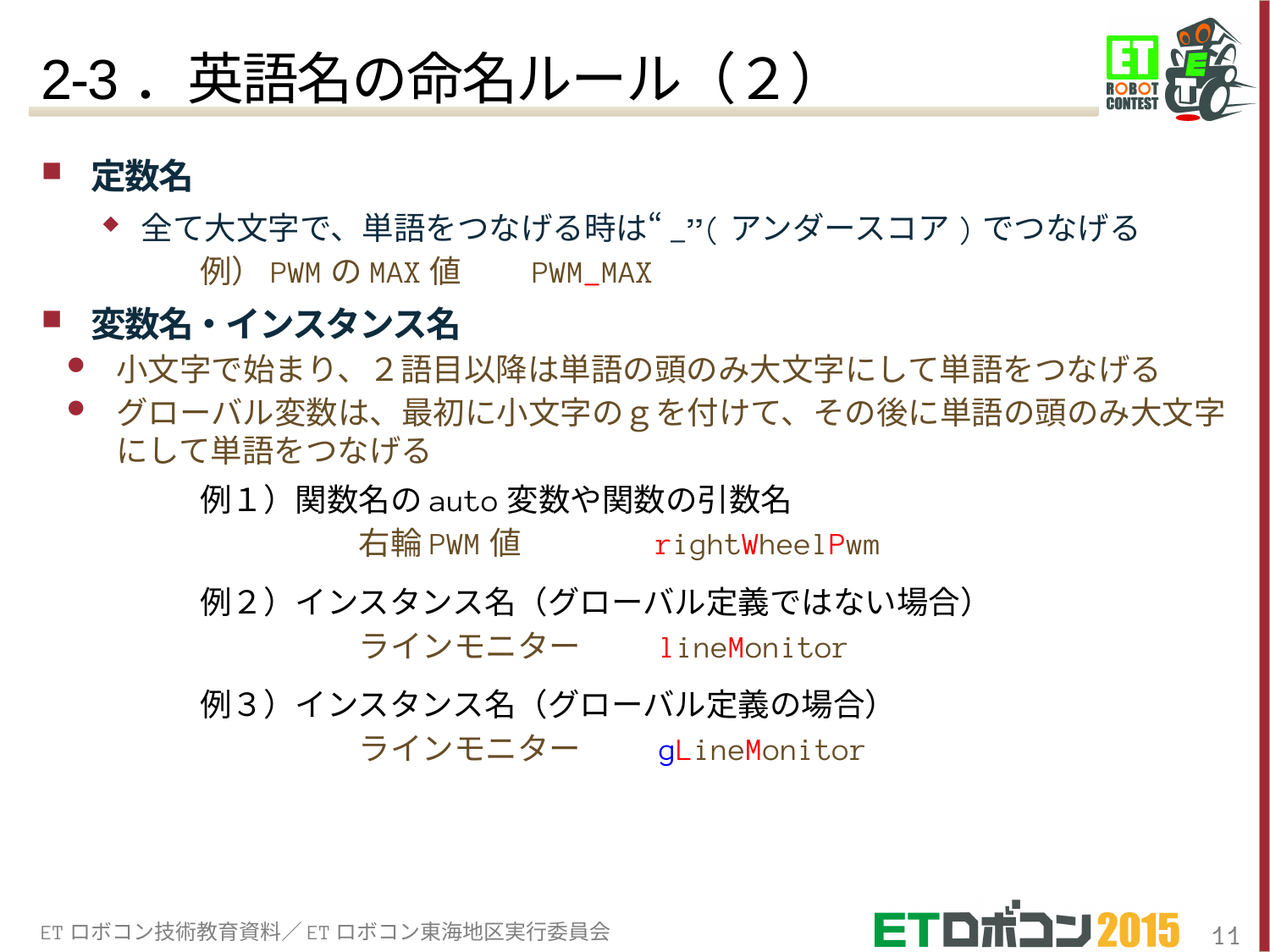

# 2-3．英語名の命名ルール（２）
定数名
全て大文字で、単語をつなげる時は“_”(アンダースコア)でつなげる
　　　例）PWMのMAX値　　PWM_MAX
変数名・インスタンス名
小文字で始まり、２語目以降は単語の頭のみ大文字にして単語をつなげる
グローバル変数は、最初に小文字のｇを付けて、その後に単語の頭のみ大文字にして単語をつなげる
　　　例１）関数名のauto変数や関数の引数名
　　　　　　　　右輪PWM値　　　　rightWheelPwm
　　　例２）インスタンス名（グローバル定義ではない場合）
　　　　　　　　ラインモニター　　 lineMonitor
　　　例３）インスタンス名（グローバル定義の場合）
　　　　　　　　ラインモニター　　 gLineMonitor

ETロボコン技術教育資料／ETロボコン東海地区実行委員会
11